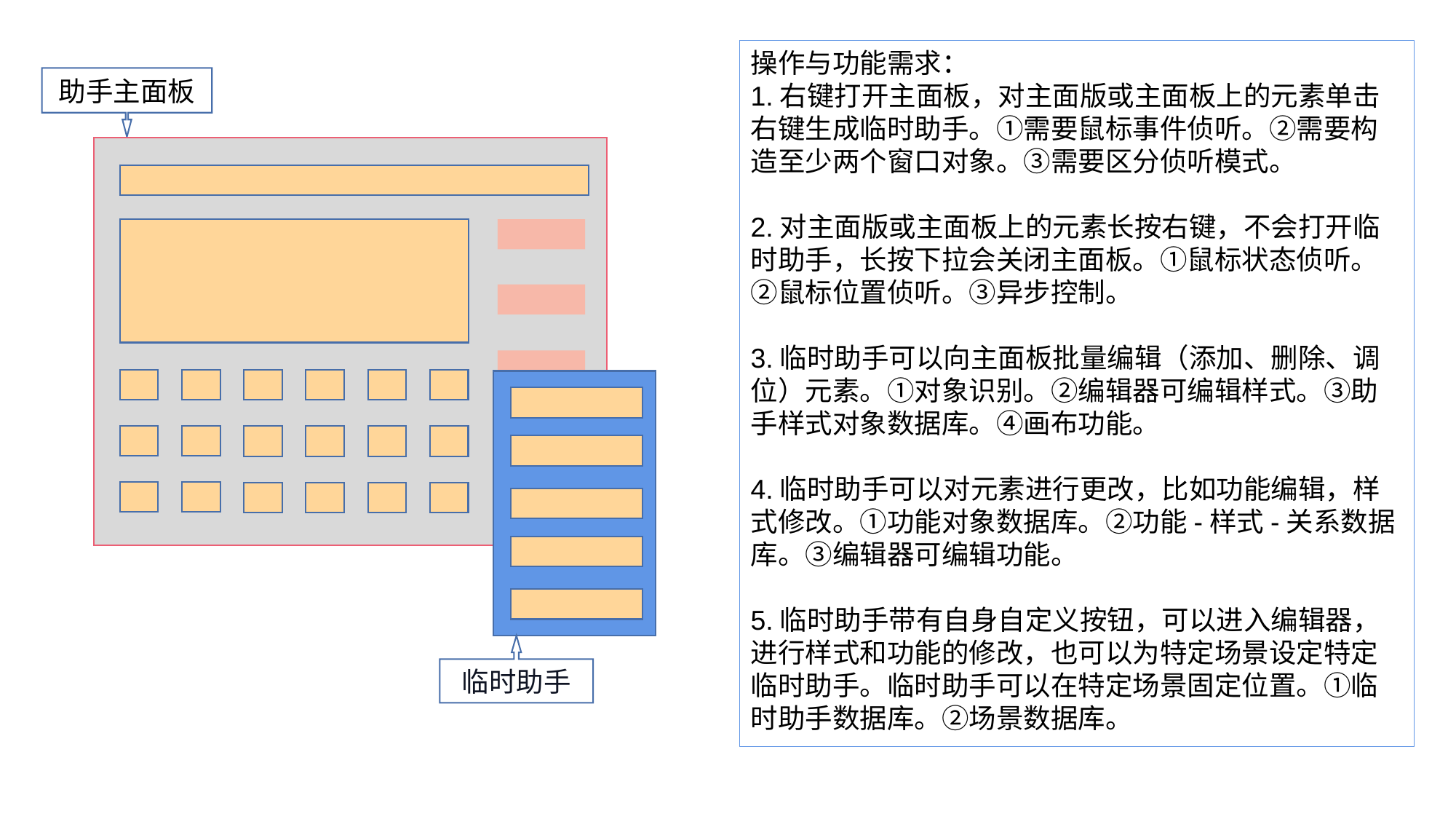

操作与功能需求：
1.右键打开主面板，对主面版或主面板上的元素单击右键生成临时助手。①需要鼠标事件侦听。②需要构造至少两个窗口对象。③需要区分侦听模式。

2.对主面版或主面板上的元素长按右键，不会打开临时助手，长按下拉会关闭主面板。①鼠标状态侦听。②鼠标位置侦听。③异步控制。

3.临时助手可以向主面板批量编辑（添加、删除、调位）元素。①对象识别。②编辑器可编辑样式。③助手样式对象数据库。④画布功能。

4.临时助手可以对元素进行更改，比如功能编辑，样式修改。①功能对象数据库。②功能-样式-关系数据库。③编辑器可编辑功能。

5.临时助手带有自身自定义按钮，可以进入编辑器，进行样式和功能的修改，也可以为特定场景设定特定临时助手。临时助手可以在特定场景固定位置。①临时助手数据库。②场景数据库。
助手主面板

临时助手